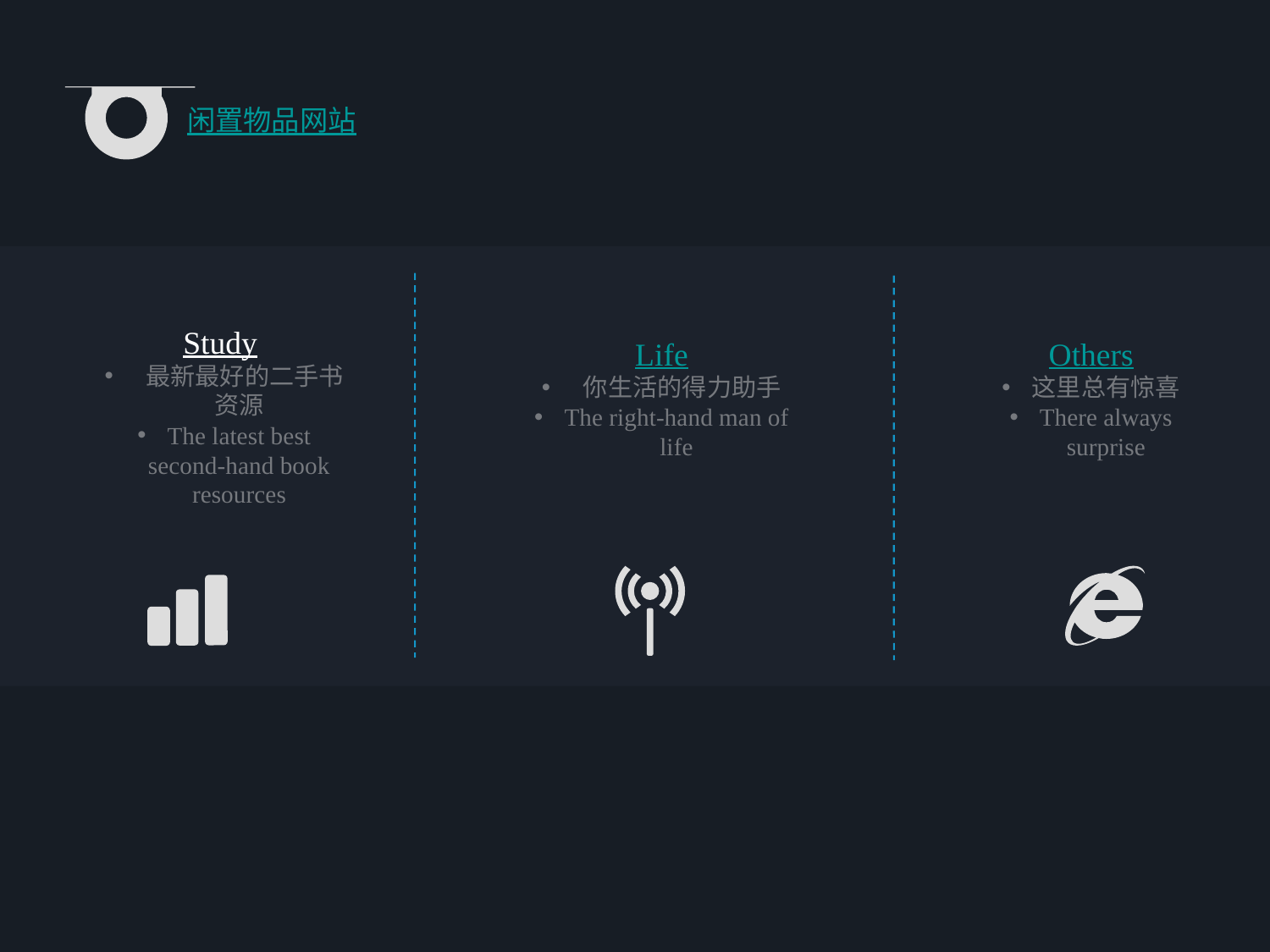

闲置物品网站

Study
 最新最好的二手书资源
The latest best second-hand book resources
Life
 你生活的得力助手
The right-hand man of life
Others
这里总有惊喜
There always surprise